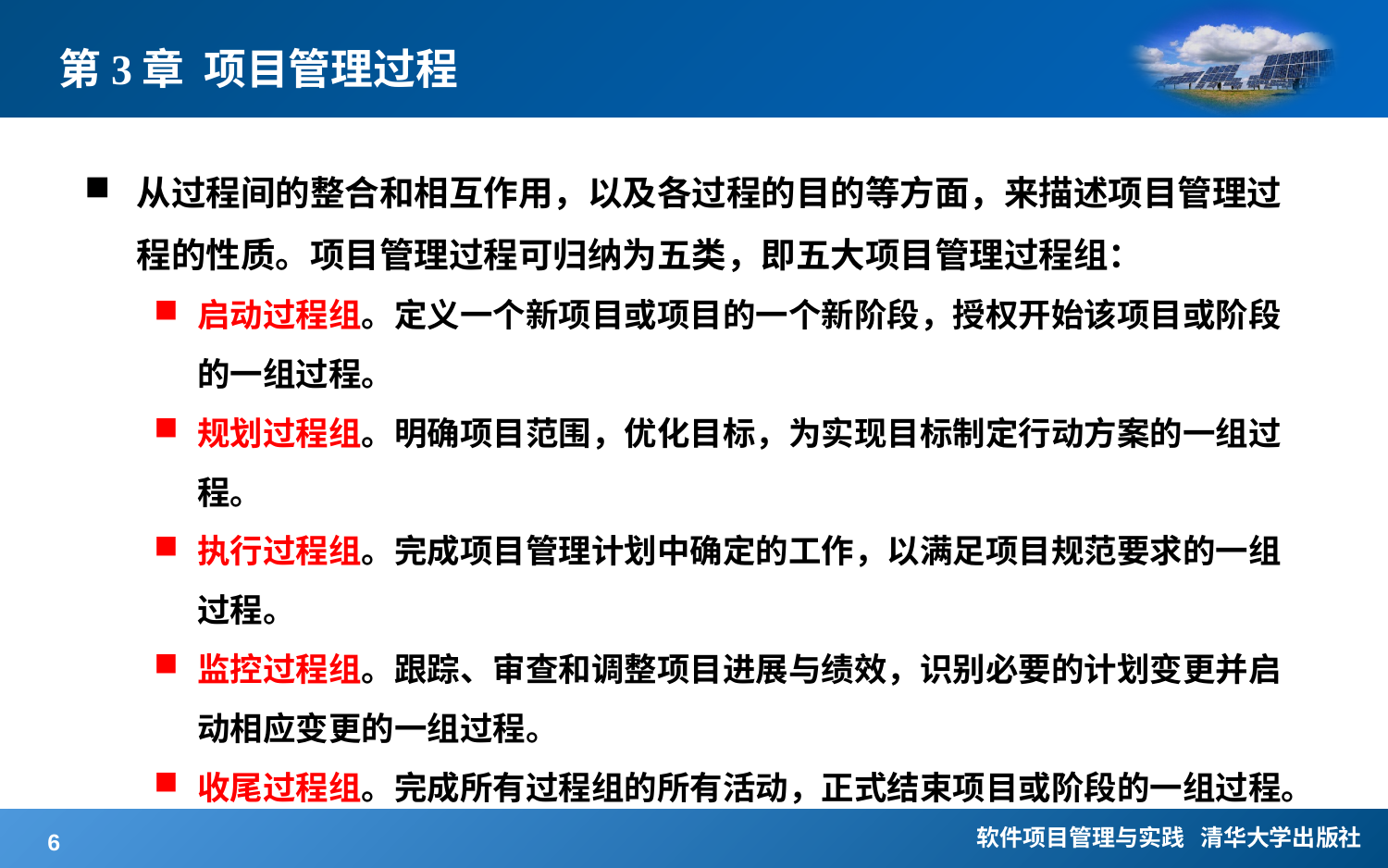

# 第3章  项目管理过程
从过程间的整合和相互作用，以及各过程的目的等方面，来描述项目管理过程的性质。项目管理过程可归纳为五类，即五大项目管理过程组：
启动过程组。定义一个新项目或项目的一个新阶段，授权开始该项目或阶段的一组过程。
规划过程组。明确项目范围，优化目标，为实现目标制定行动方案的一组过程。
执行过程组。完成项目管理计划中确定的工作，以满足项目规范要求的一组过程。
监控过程组。跟踪、审查和调整项目进展与绩效，识别必要的计划变更并启动相应变更的一组过程。
收尾过程组。完成所有过程组的所有活动，正式结束项目或阶段的一组过程。